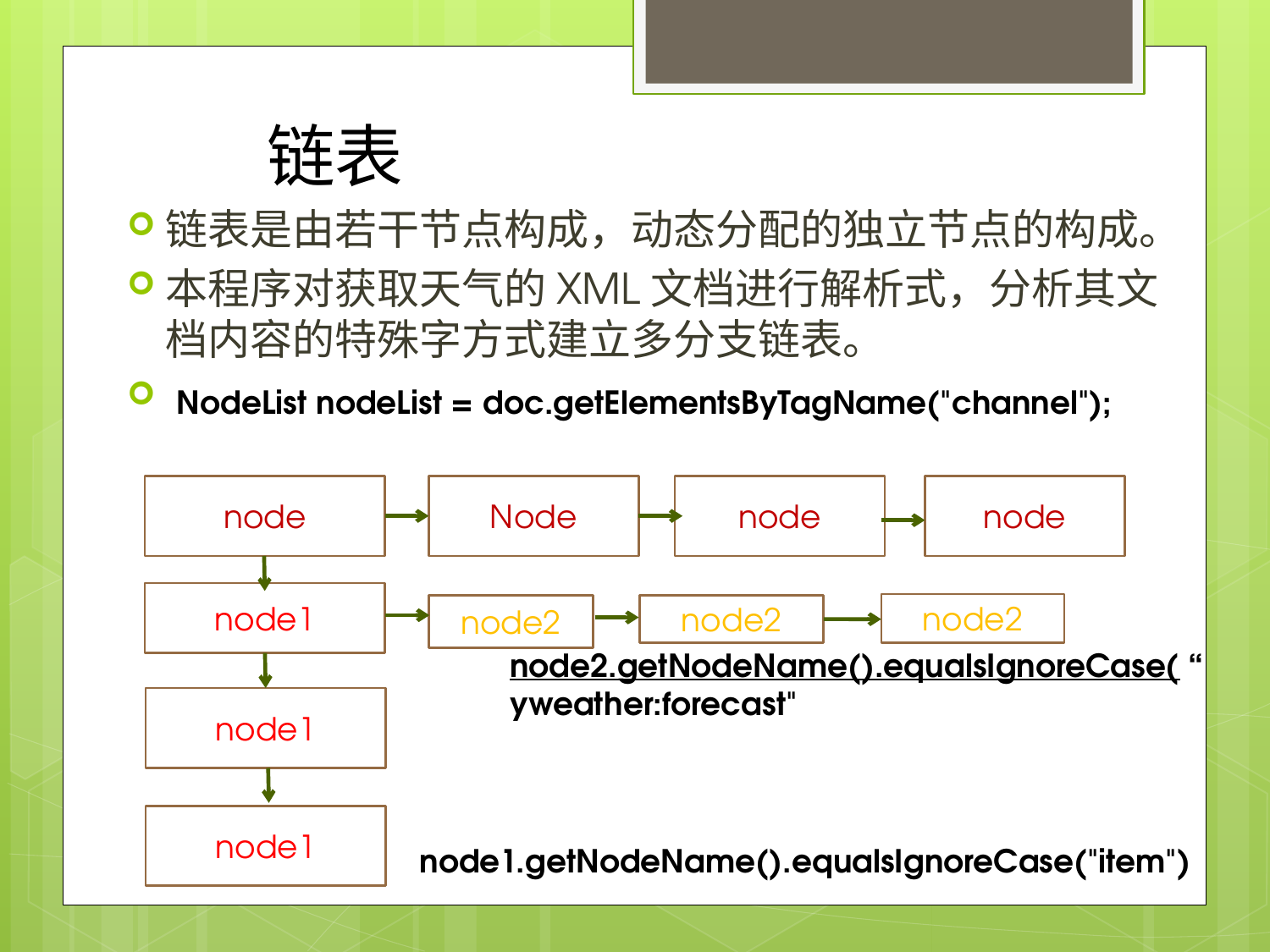

# 链表
node2.getNodeName().equalsIgnoreCase( “
yweather:forecast"
链表是由若干节点构成，动态分配的独立节点的构成。
本程序对获取天气的XML文档进行解析式，分析其文档内容的特殊字方式建立多分支链表。
 NodeList nodeList = doc.getElementsByTagName("channel");
node
Node
node
node
node1
node2
node2
node2
node1
node1
node1.getNodeName().equalsIgnoreCase("item")